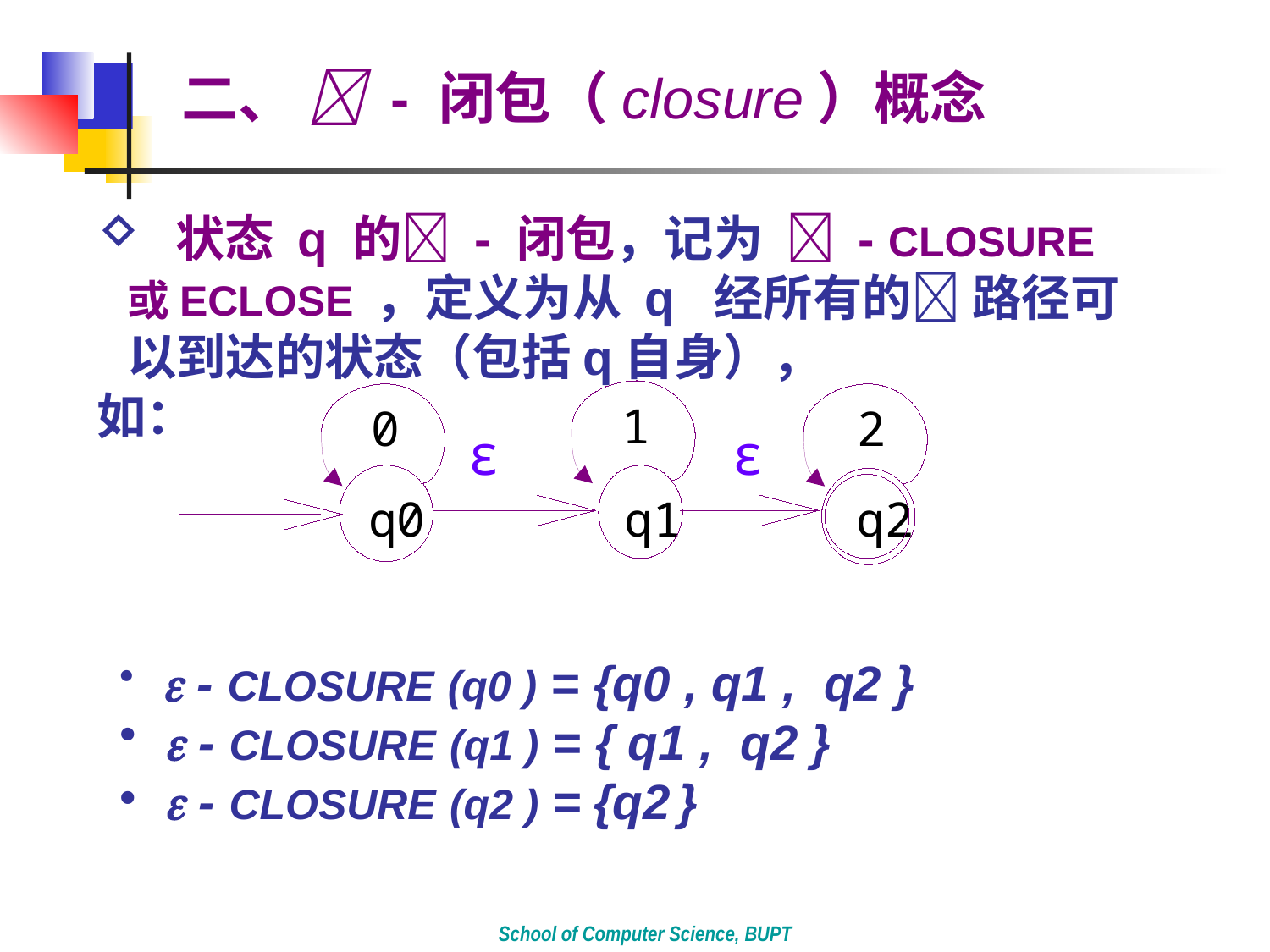

二、 ε - 闭包（closure）概念
  状态 q 的ε - 闭包，记为  ε - CLOSURE 或ECLOSE ，定义为从 q  经所有的ε 路径可以到达的状态（包括q自身），
如：

1
0
2
ε
ε

q0
q1
q2

 ε - CLOSURE (q0 ) = {q0 , q1 ,  q2 }
 ε - CLOSURE (q1 ) = { q1 ,  q2 }
 ε - CLOSURE (q2 ) = {q2 }

School of Computer Science, BUPT
4